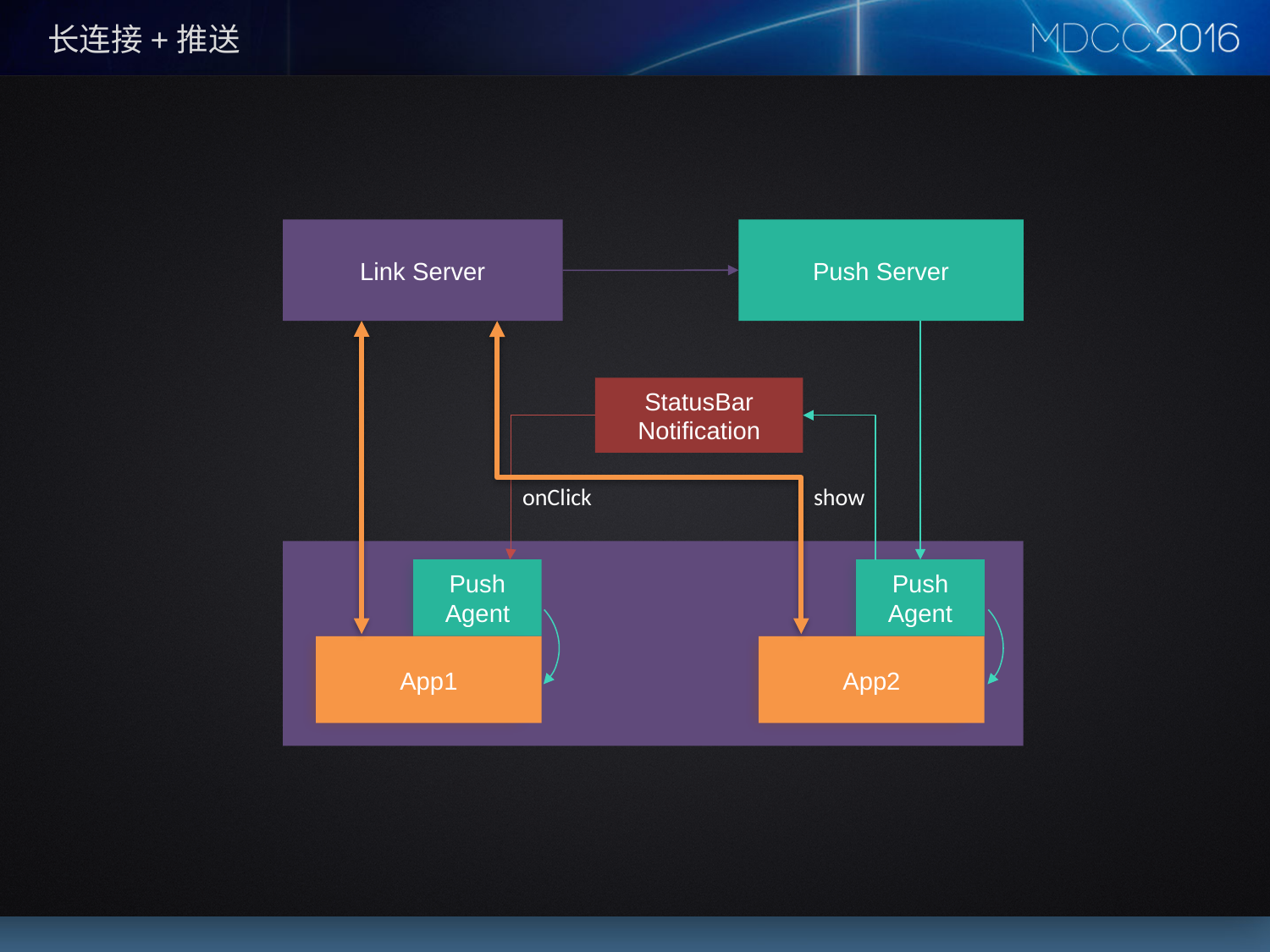

# 长连接+推送
Push Server
Link Server
StatusBar Notification
onClick
show

Push Agent
Push Agent

App1
App2